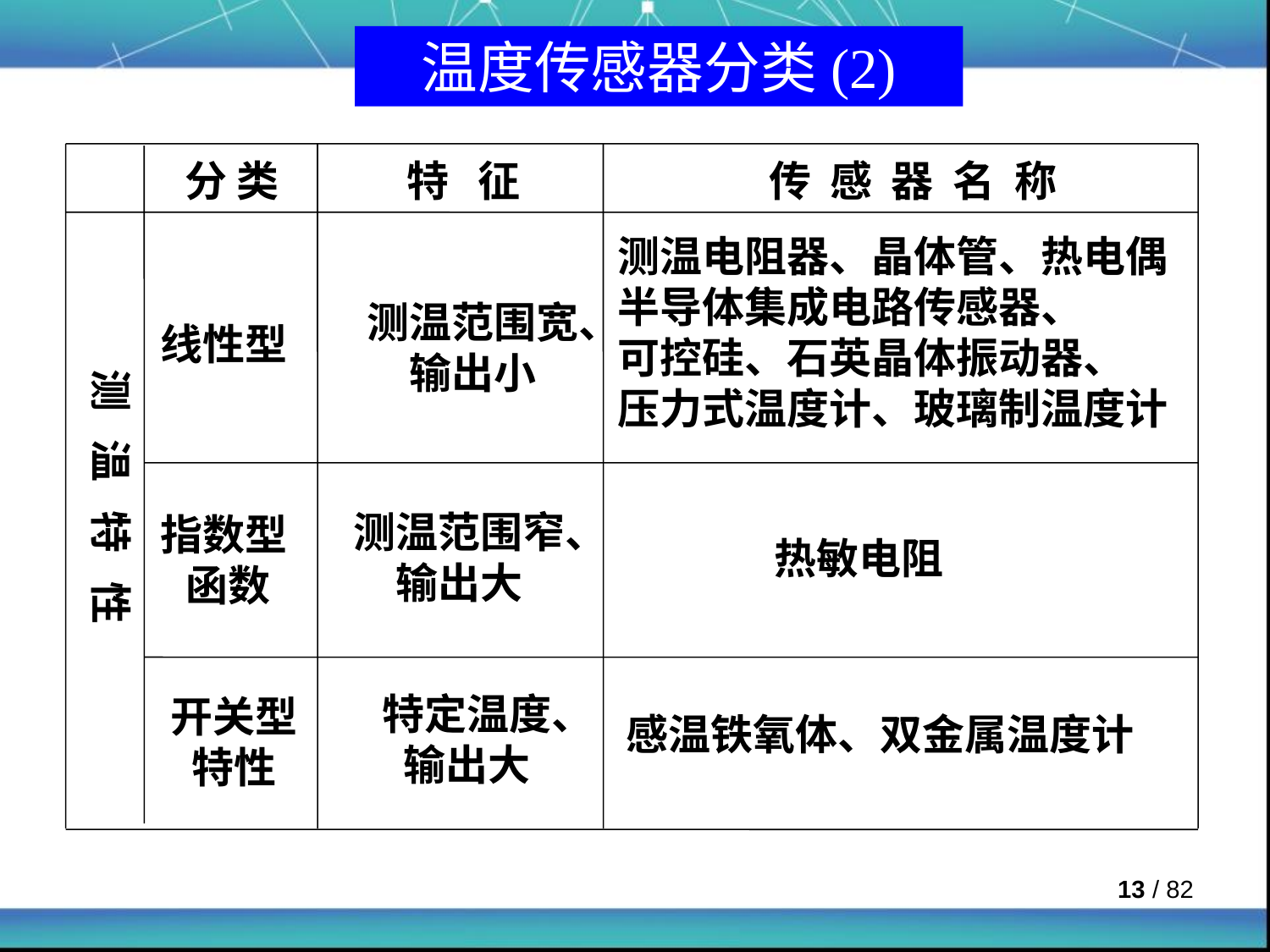

温度传感器分类(2)
分 类
特   征
传  感  器  名  称

测温电阻器、晶体管、热电偶
半导体集成电路传感器、
可控硅、石英晶体振动器、
压力式温度计、玻璃制温度计
       测   温   特   性
测温范围宽、
输出小
线性型

测温范围窄、
输出大
指数型
函数
热敏电阻

特定温度、输出大
开关型
特性
感温铁氧体、双金属温度计

13 / 82